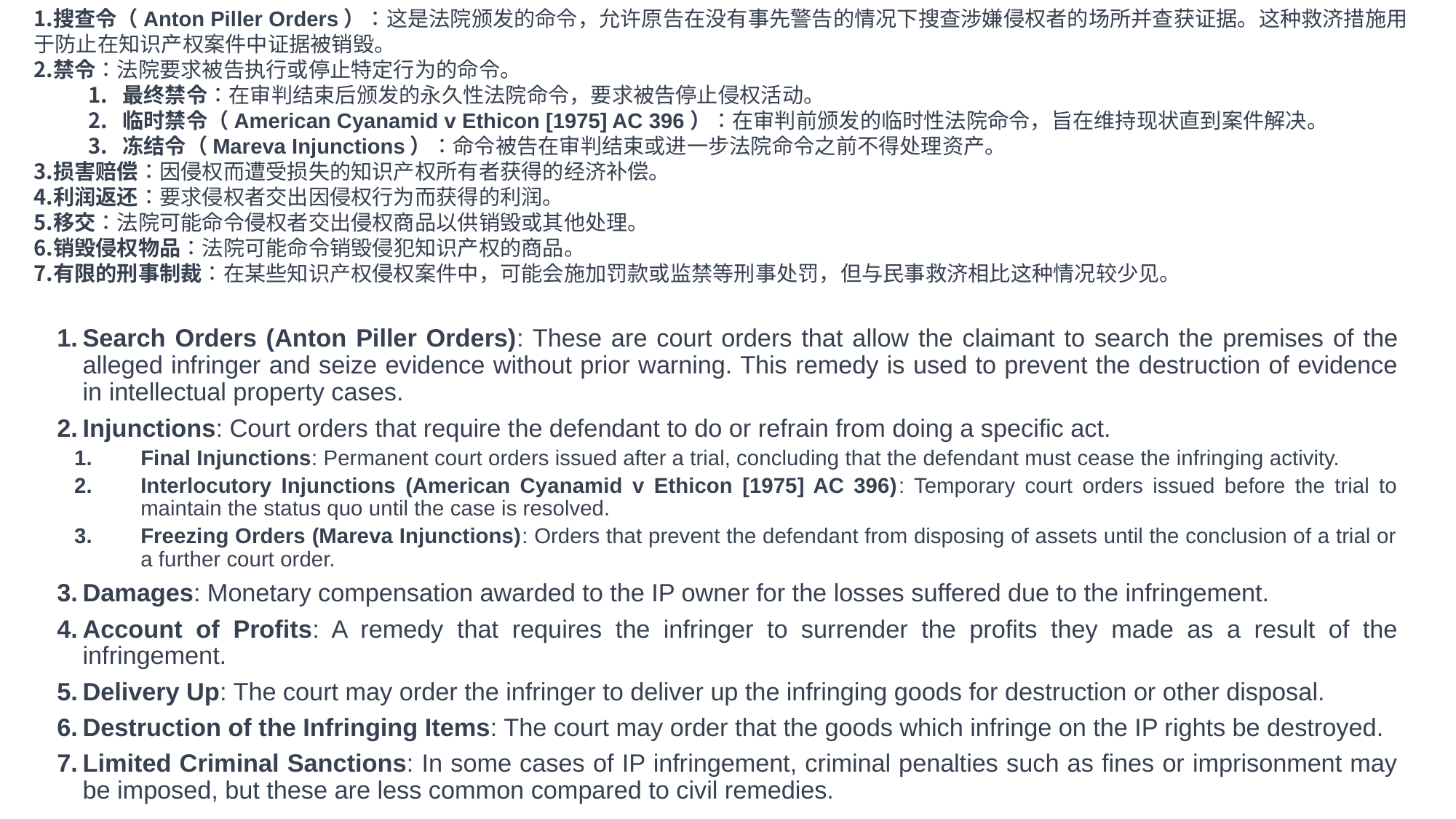

搜查令（Anton Piller Orders）：这是法院颁发的命令，允许原告在没有事先警告的情况下搜查涉嫌侵权者的场所并查获证据。这种救济措施用于防止在知识产权案件中证据被销毁。
禁令：法院要求被告执行或停止特定行为的命令。
最终禁令：在审判结束后颁发的永久性法院命令，要求被告停止侵权活动。
临时禁令（American Cyanamid v Ethicon [1975] AC 396）：在审判前颁发的临时性法院命令，旨在维持现状直到案件解决。
冻结令（Mareva Injunctions）：命令被告在审判结束或进一步法院命令之前不得处理资产。
损害赔偿：因侵权而遭受损失的知识产权所有者获得的经济补偿。
利润返还：要求侵权者交出因侵权行为而获得的利润。
移交：法院可能命令侵权者交出侵权商品以供销毁或其他处理。
销毁侵权物品：法院可能命令销毁侵犯知识产权的商品。
有限的刑事制裁：在某些知识产权侵权案件中，可能会施加罚款或监禁等刑事处罚，但与民事救济相比这种情况较少见。
Search Orders (Anton Piller Orders): These are court orders that allow the claimant to search the premises of the alleged infringer and seize evidence without prior warning. This remedy is used to prevent the destruction of evidence in intellectual property cases.
Injunctions: Court orders that require the defendant to do or refrain from doing a specific act.
Final Injunctions: Permanent court orders issued after a trial, concluding that the defendant must cease the infringing activity.
Interlocutory Injunctions (American Cyanamid v Ethicon [1975] AC 396): Temporary court orders issued before the trial to maintain the status quo until the case is resolved.
Freezing Orders (Mareva Injunctions): Orders that prevent the defendant from disposing of assets until the conclusion of a trial or a further court order.
Damages: Monetary compensation awarded to the IP owner for the losses suffered due to the infringement.
Account of Profits: A remedy that requires the infringer to surrender the profits they made as a result of the infringement.
Delivery Up: The court may order the infringer to deliver up the infringing goods for destruction or other disposal.
Destruction of the Infringing Items: The court may order that the goods which infringe on the IP rights be destroyed.
Limited Criminal Sanctions: In some cases of IP infringement, criminal penalties such as fines or imprisonment may be imposed, but these are less common compared to civil remedies.